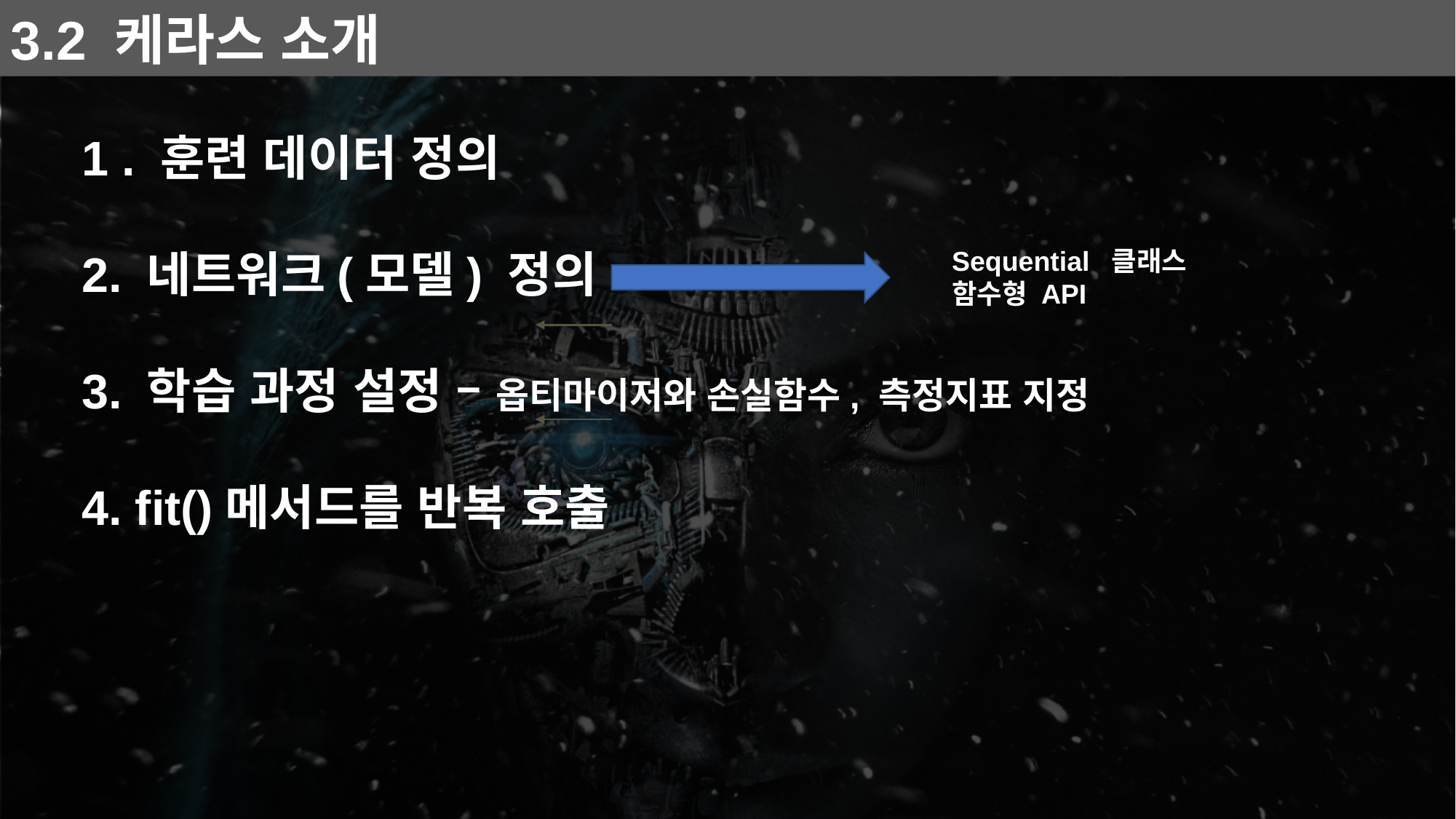

3.2 케라스 소개

1 . 훈련 데이터 정의

2. 네트워크(모델) 정의

3. 학습 과정 설정 – 옵티마이저와 손실함수, 측정지표 지정

4. fit()메서드를 반복 호출
Sequential  클래스
함수형 API